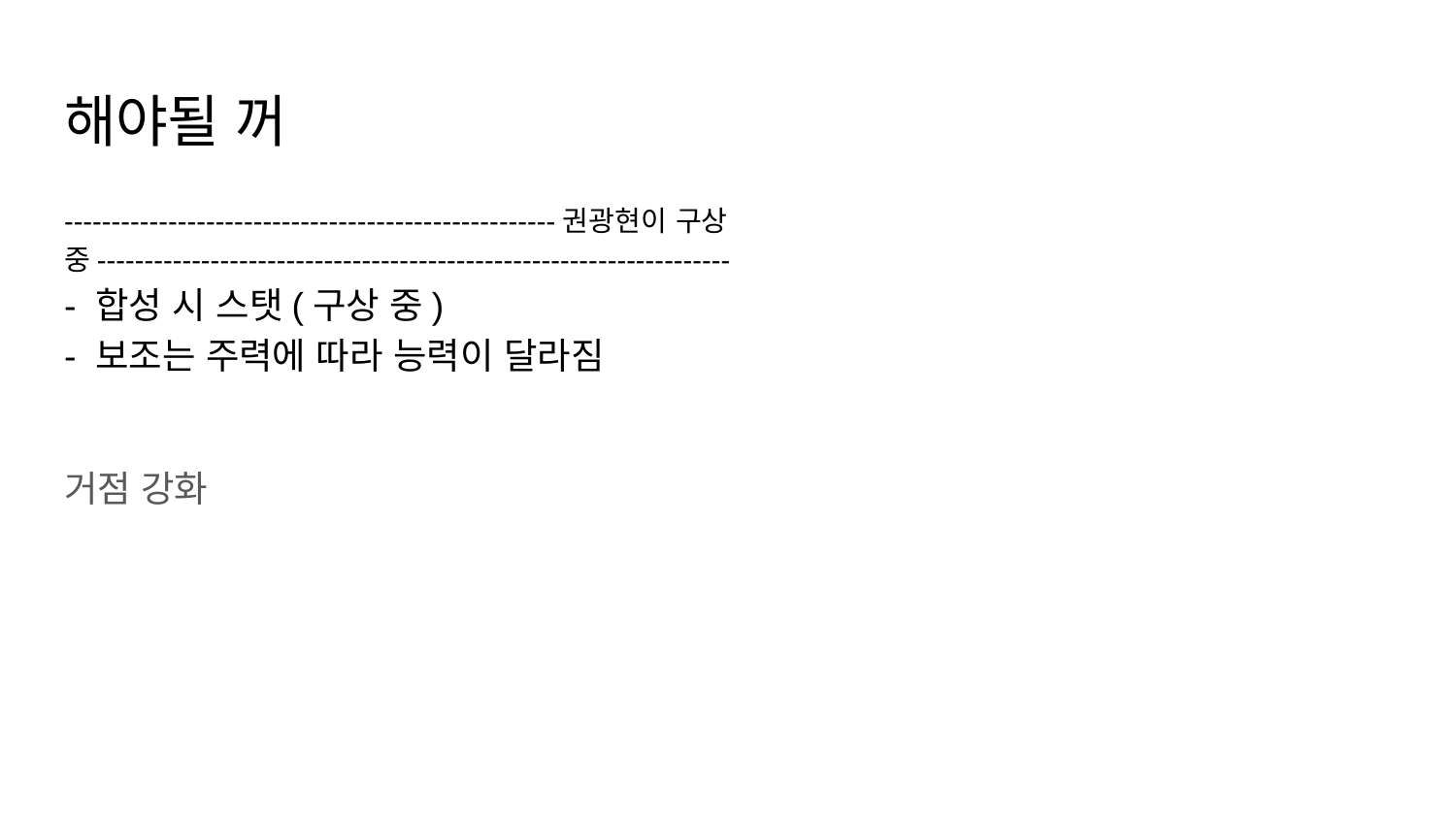

# 해야될 꺼
----------------------------------------------------권광현이 구상중-------------------------------------------------------------------
- 합성 시 스탯(구상 중)
- 보조는 주력에 따라 능력이 달라짐

거점 강화